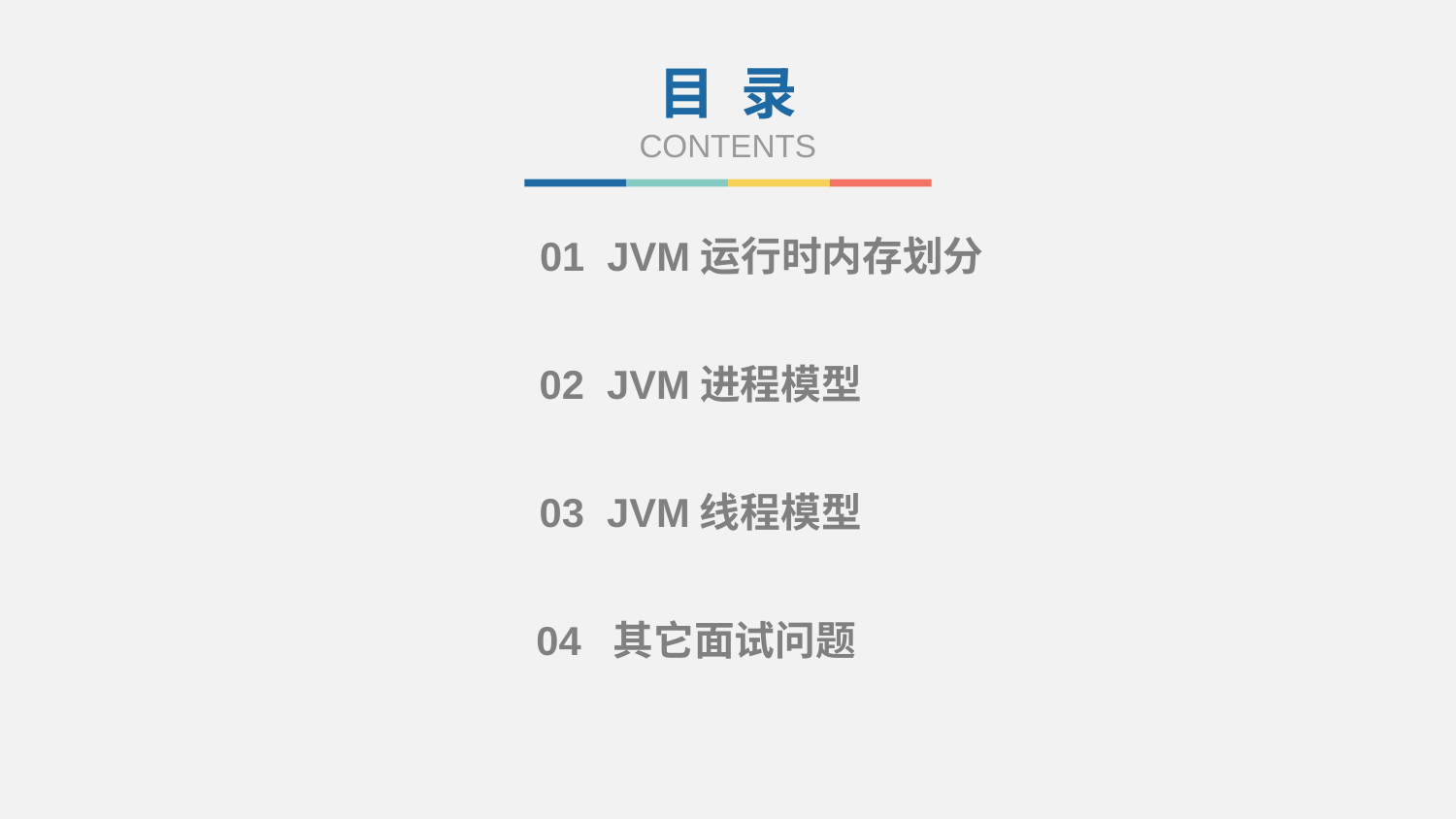

目  录
CONTENTS

01  JVM运行时内存划分
02  JVM进程模型
03  JVM线程模型
04  其它面试问题